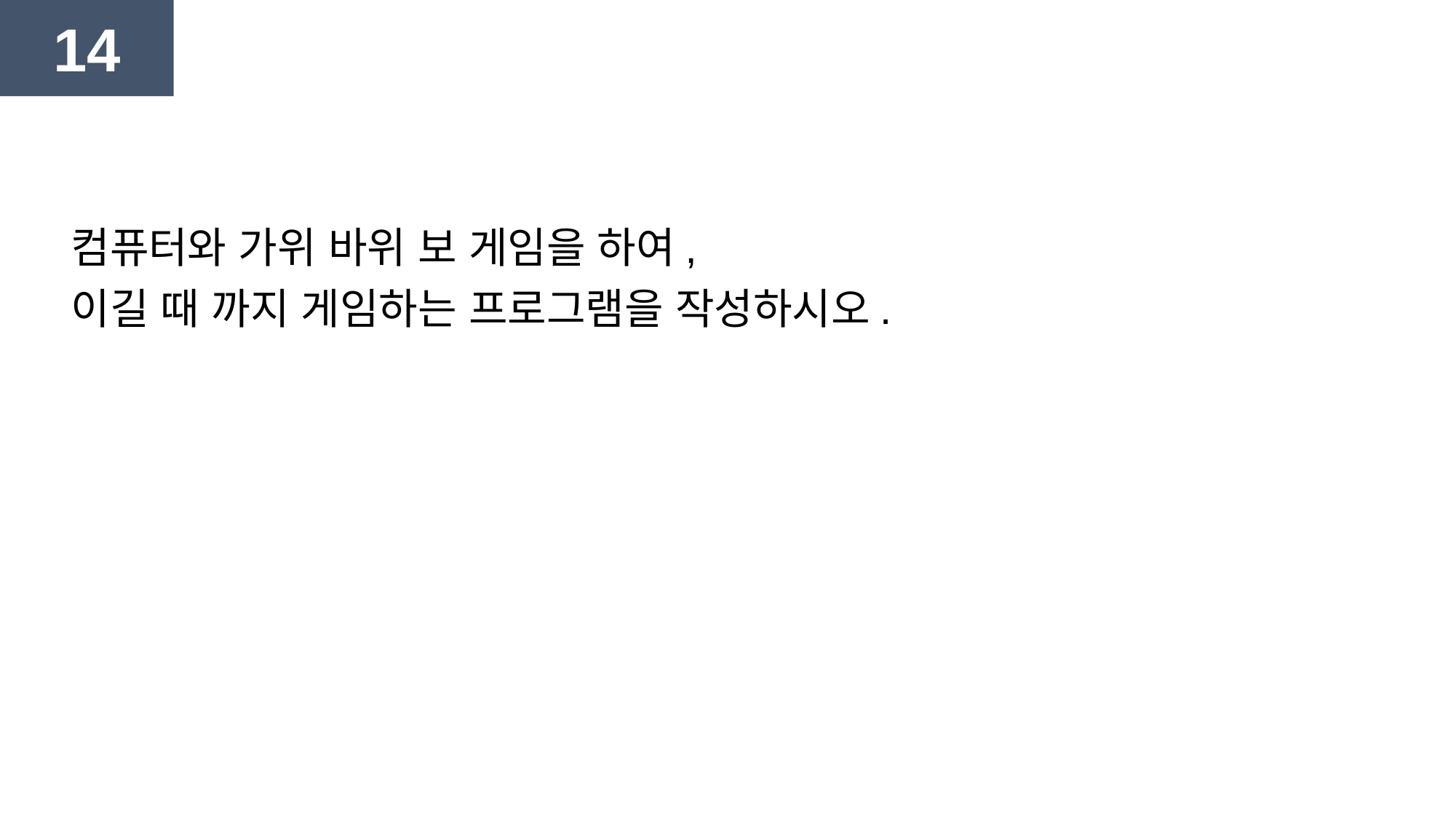

14
컴퓨터와 가위 바위 보 게임을 하여,
이길 때 까지 게임하는 프로그램을 작성하시오.